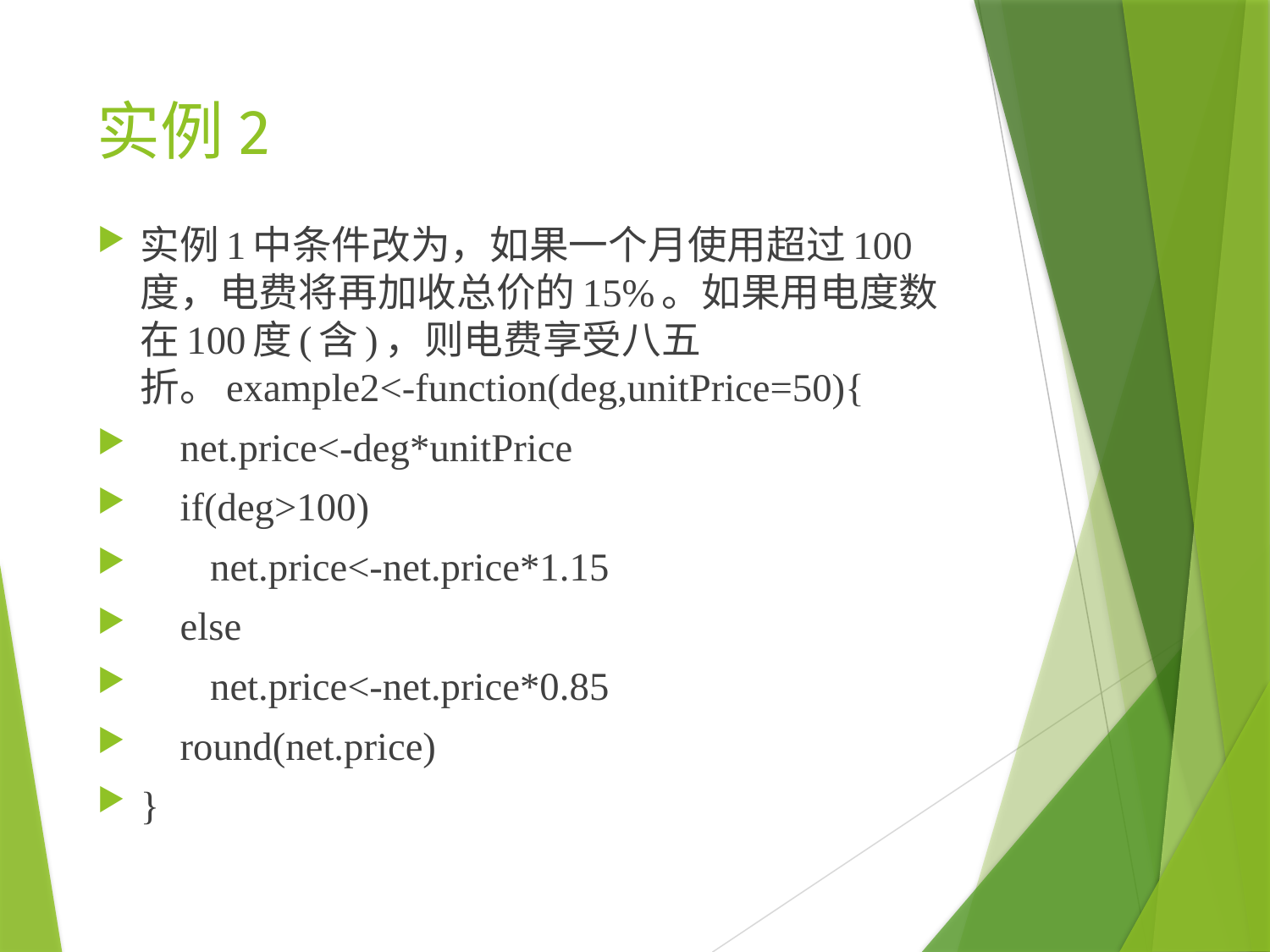

# 实例2
实例1中条件改为，如果一个月使用超过100度，电费将再加收总价的15%。如果用电度数在100度(含)，则电费享受八五折。example2<-function(deg,unitPrice=50){
    net.price<-deg*unitPrice
    if(deg>100)
       net.price<-net.price*1.15
    else
       net.price<-net.price*0.85
    round(net.price)
}